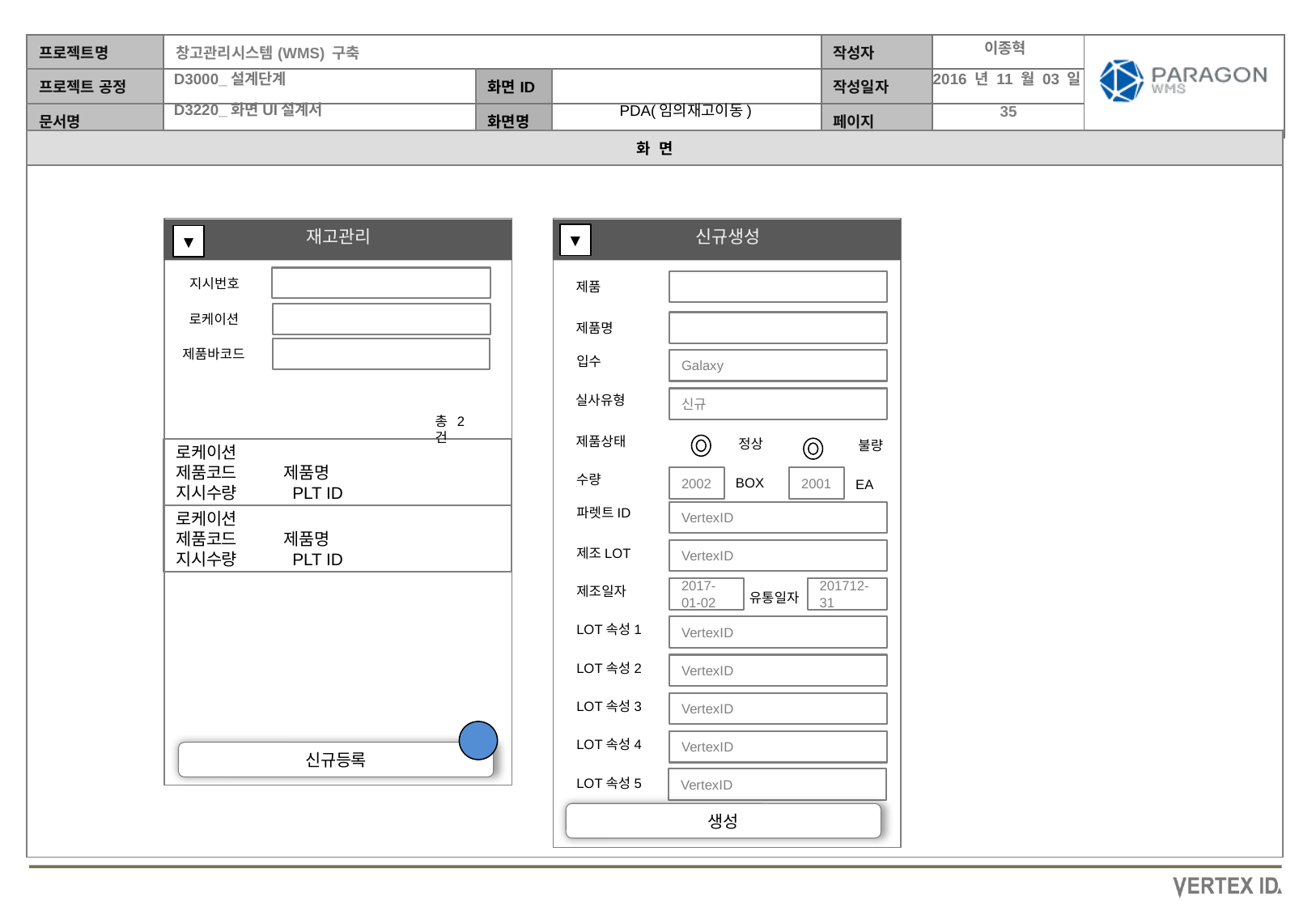

이종혁
2016 년 11 월 03 일
PDA(임의재고이동)

재고관리
신규생성
▼
▼

지시번호

제품

로케이션

제품명

제품바코드
입수
Galaxy
실사유형
신규
총2건
제품상태
정상
불량

로케이션
제품코드          제품명
지시수량           PLT ID
수량
2002
2001
BOX
EA
파렛트ID
VertexID
로케이션
제품코드          제품명
지시수량           PLT ID
제조LOT
VertexID
제조일자
2017-01-02
201712-31
유통일자
LOT속성1
VertexID
LOT속성2
VertexID
LOT속성3
VertexID

LOT속성4
VertexID
신규등록
VertexID
LOT속성5
생성